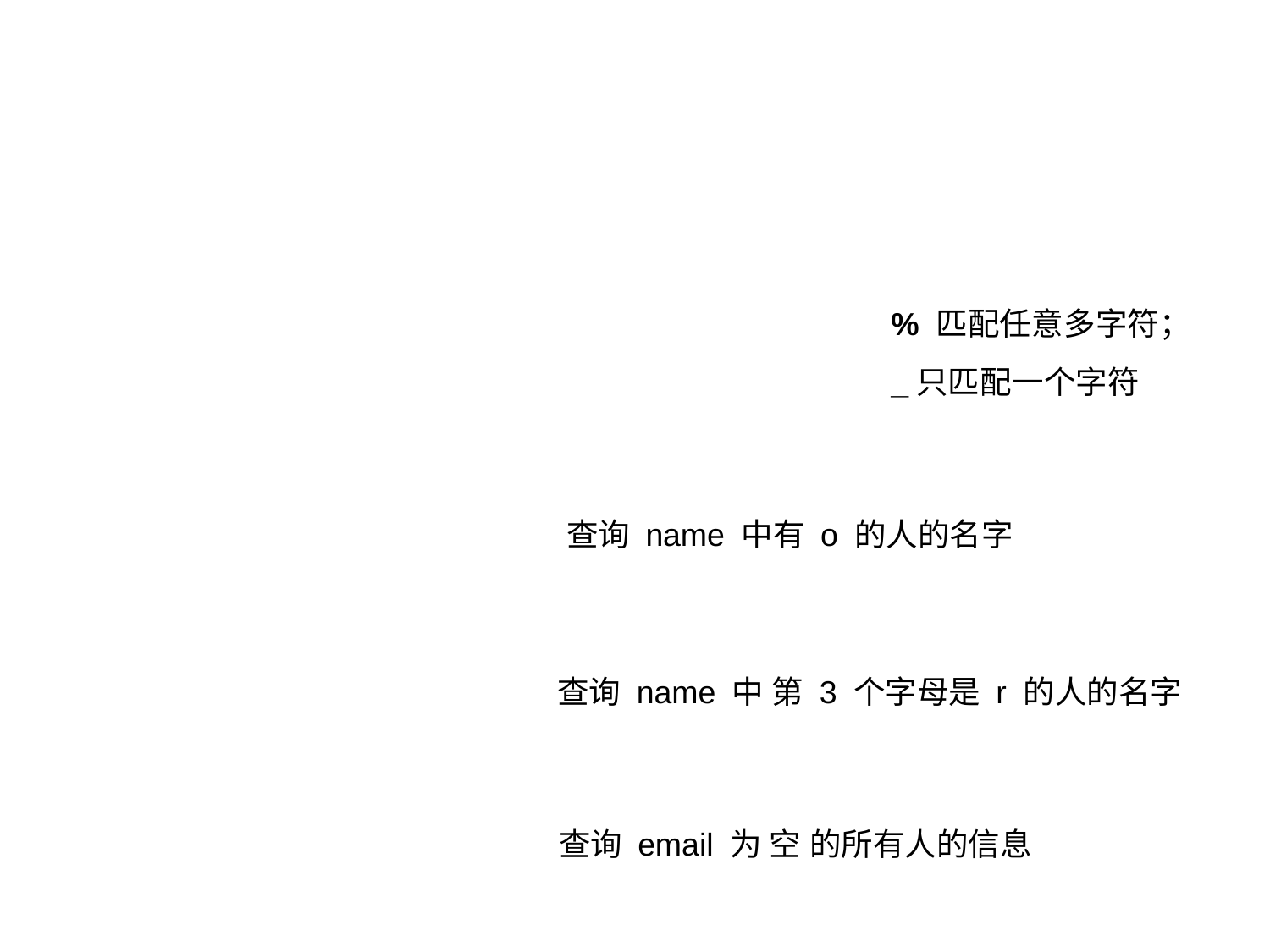

% 匹配任意多字符；
_只匹配一个字符
查询 name 中有 o 的人的名字
查询 name 中 第 3 个字母是 r 的人的名字
查询 email 为 空 的所有人的信息